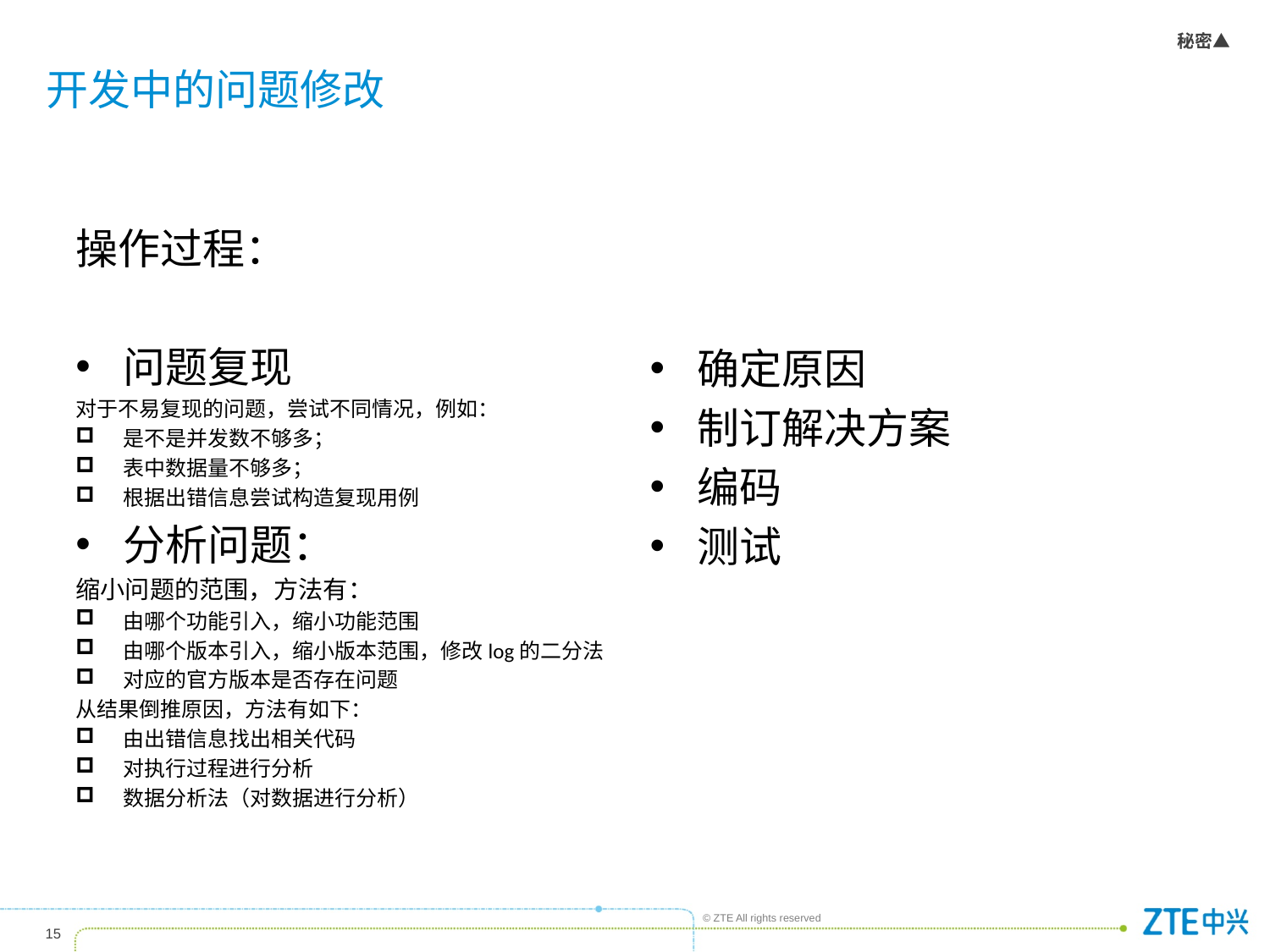

# 开发中的问题修改
操作过程：

问题复现
对于不易复现的问题，尝试不同情况，例如：
是不是并发数不够多；
表中数据量不够多；
根据出错信息尝试构造复现用例
分析问题：
缩小问题的范围，方法有：
由哪个功能引入，缩小功能范围
由哪个版本引入，缩小版本范围，修改log的二分法
对应的官方版本是否存在问题
从结果倒推原因，方法有如下：
由出错信息找出相关代码
对执行过程进行分析
数据分析法（对数据进行分析）

确定原因
制订解决方案
编码
测试